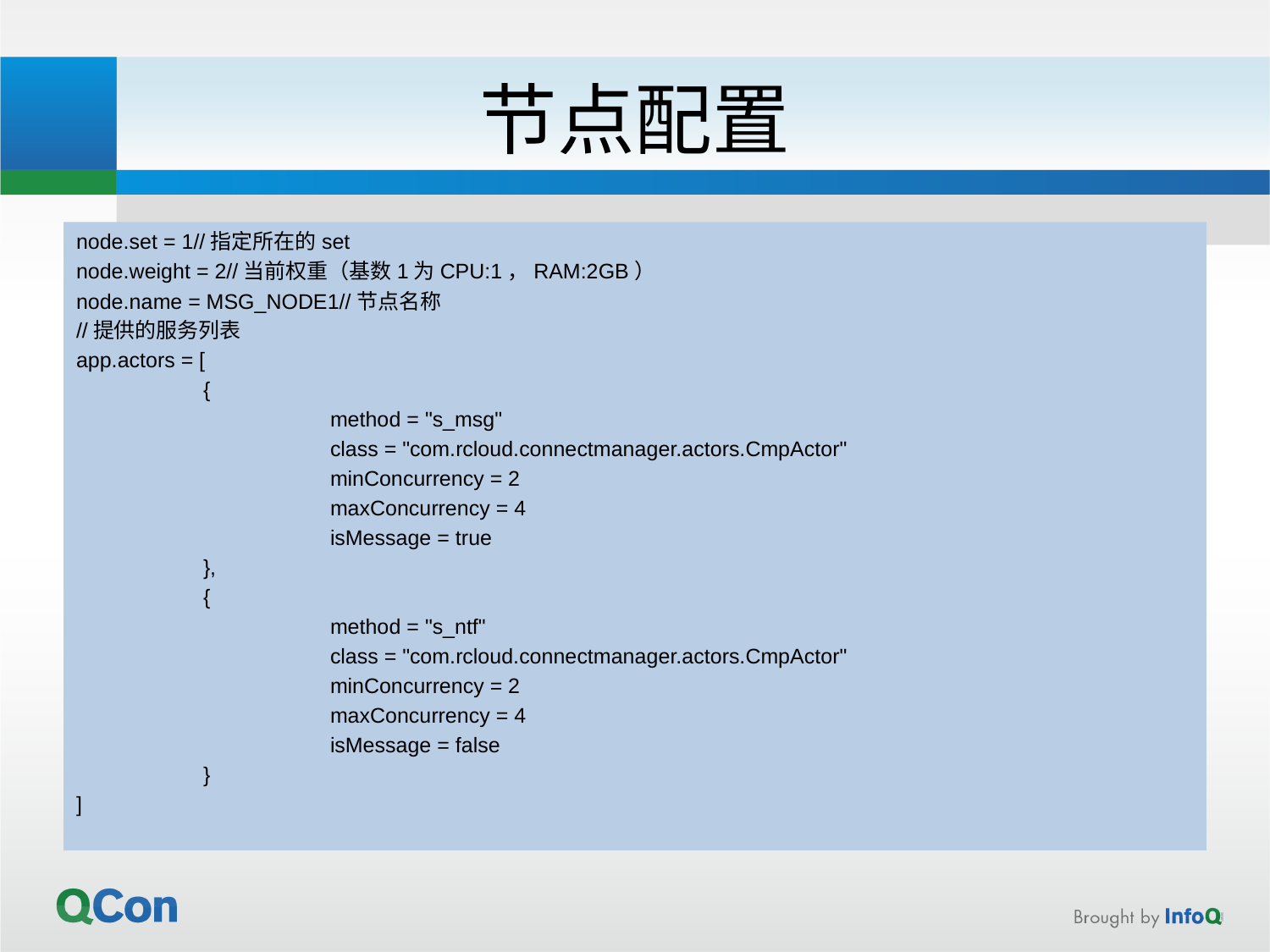

# 节点配置
node.set = 1//指定所在的set
node.weight = 2//当前权重（基数1为CPU:1，RAM:2GB）
node.name = MSG_NODE1//节点名称
//提供的服务列表
app.actors = [
	{
		method = "s_msg"
		class = "com.rcloud.connectmanager.actors.CmpActor"
		minConcurrency = 2
		maxConcurrency = 4
		isMessage = true
	},
	{
		method = "s_ntf"
		class = "com.rcloud.connectmanager.actors.CmpActor"
		minConcurrency = 2
		maxConcurrency = 4
		isMessage = false
	}
]